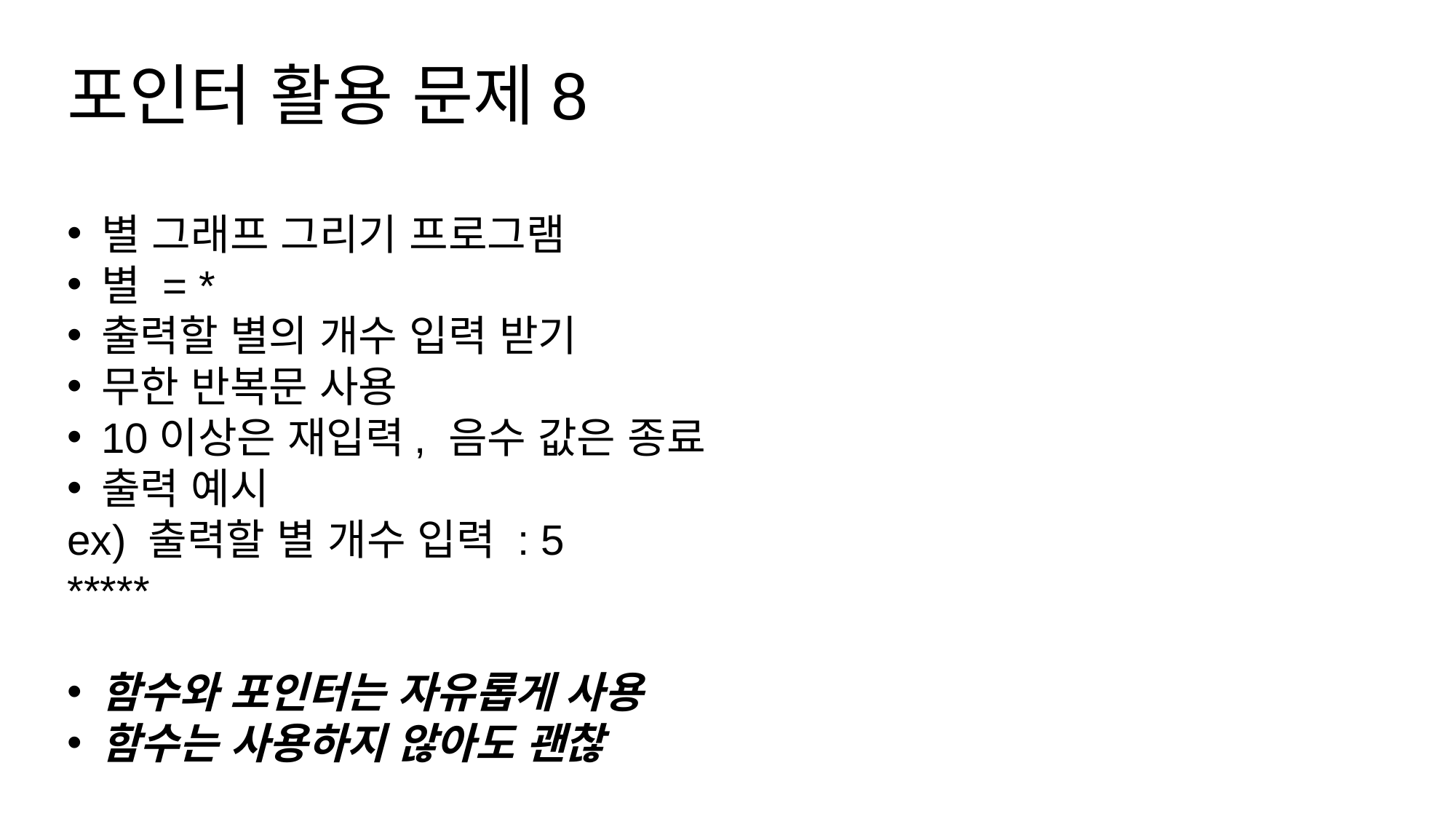

# 포인터 활용 문제8
별 그래프 그리기 프로그램
별 = *
출력할 별의 개수 입력 받기
무한 반복문 사용
10이상은 재입력, 음수 값은 종료
출력 예시
ex) 출력할 별 개수 입력 : 5
*****

함수와 포인터는 자유롭게 사용
함수는 사용하지 않아도 괜찮